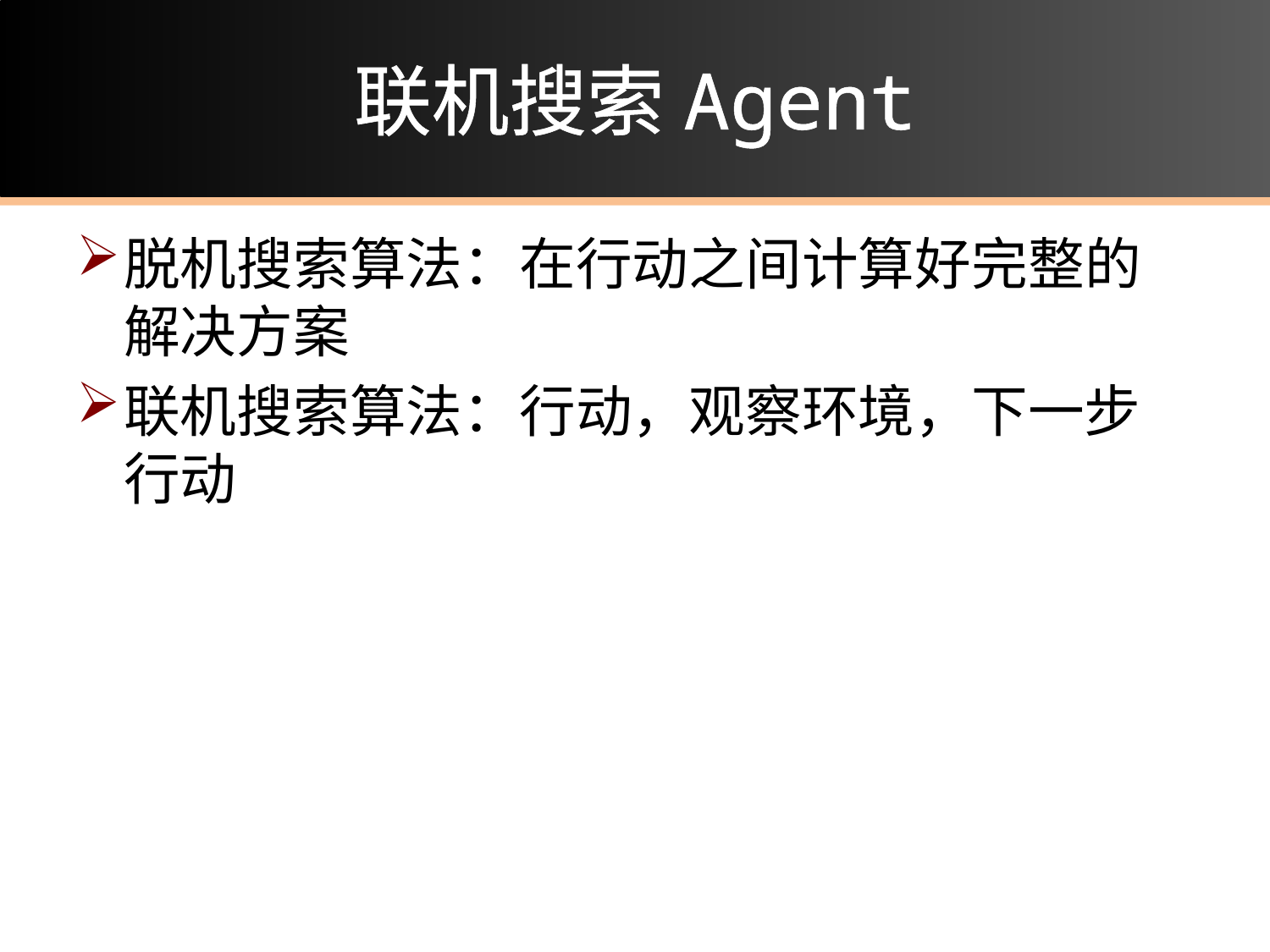

# 联机搜索Agent
脱机搜索算法：在行动之间计算好完整的解决方案
联机搜索算法：行动，观察环境，下一步行动